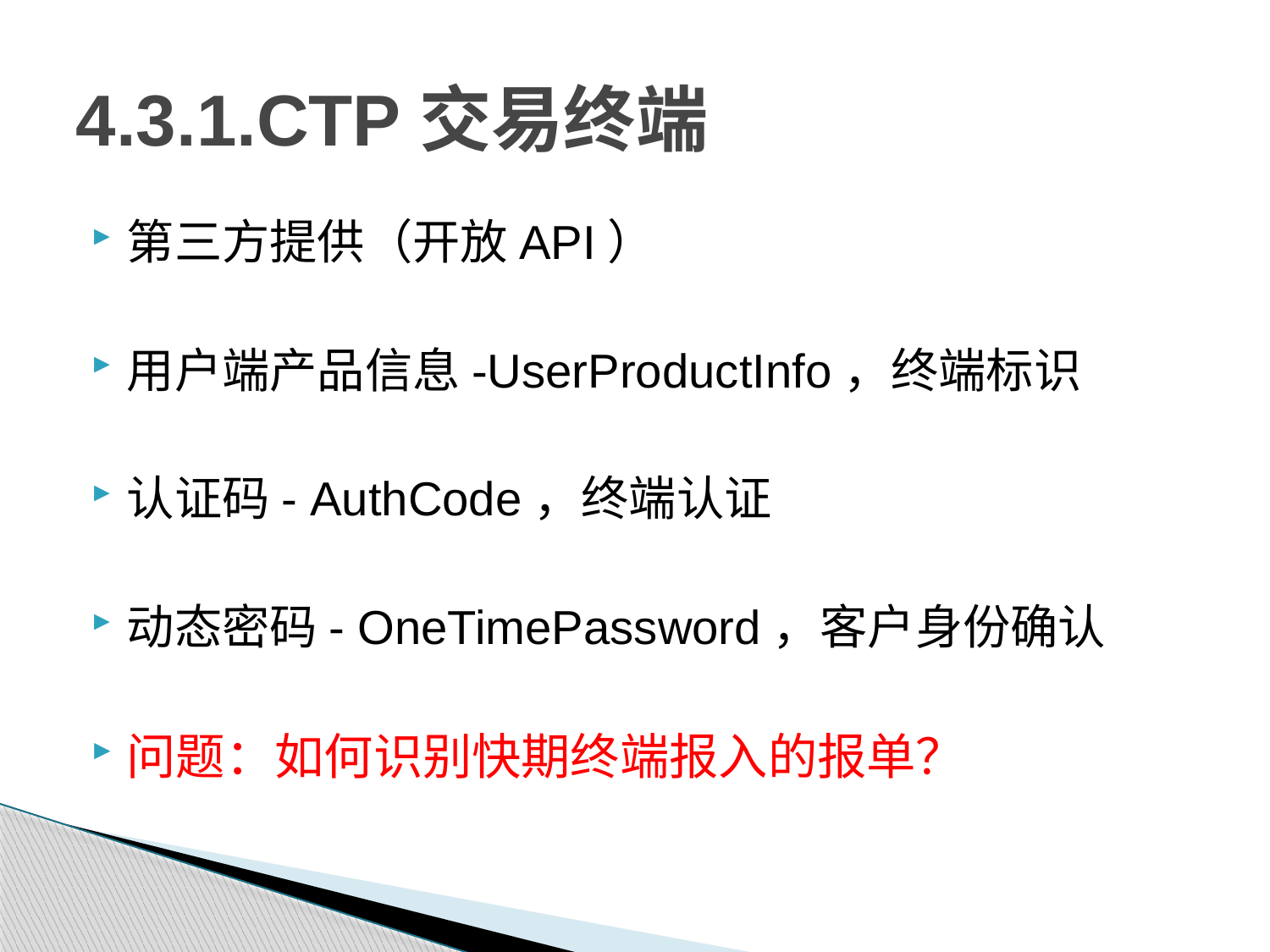

# 4.3.1.CTP交易终端
第三方提供（开放API）

用户端产品信息-UserProductInfo，终端标识

认证码- AuthCode，终端认证

动态密码- OneTimePassword，客户身份确认

问题：如何识别快期终端报入的报单？